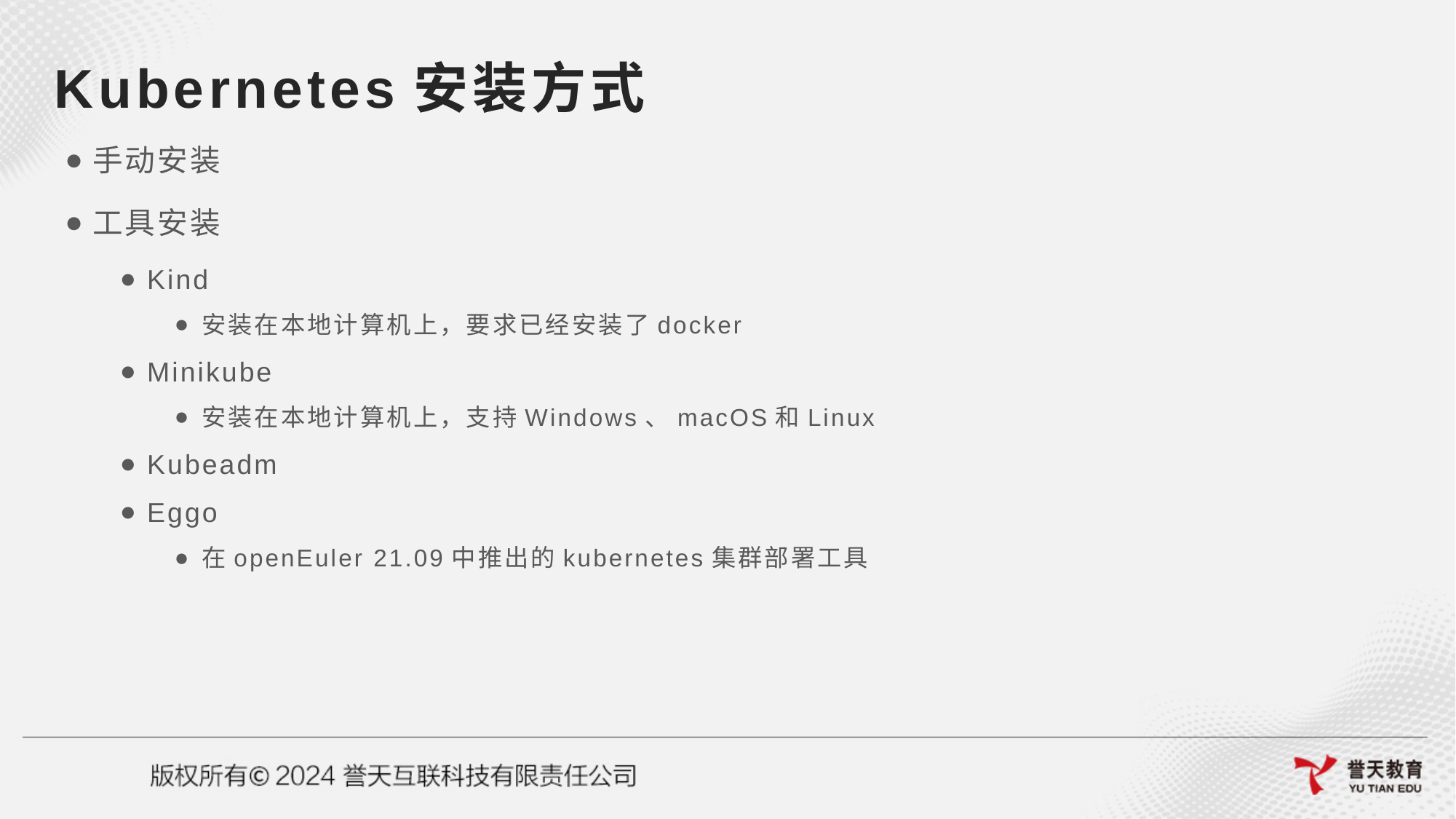

# Kubernetes安装方式
手动安装
工具安装
Kind
安装在本地计算机上，要求已经安装了docker
Minikube
安装在本地计算机上，支持Windows、macOS和Linux
Kubeadm
Eggo
在openEuler 21.09中推出的kubernetes集群部署工具